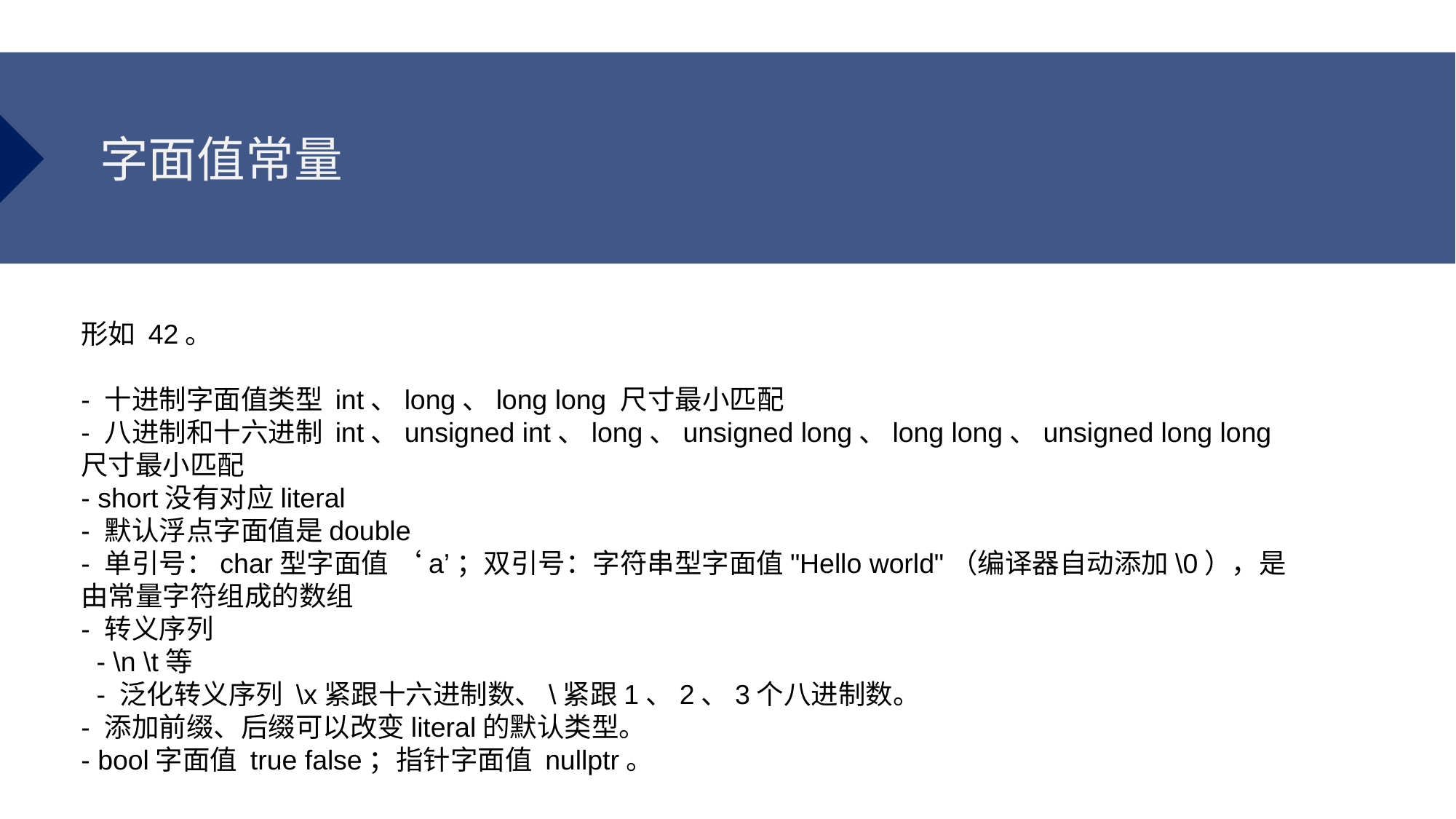

字面值常量

形如 42。

- 十进制字面值类型 int、long、long long 尺寸最小匹配
- 八进制和十六进制 int、unsigned int、long、unsigned long、long long、unsigned long long 尺寸最小匹配
- short没有对应literal
- 默认浮点字面值是double
- 单引号：char型字面值 ‘a’；双引号：字符串型字面值"Hello world"（编译器自动添加\0），是由常量字符组成的数组
- 转义序列
  - \n \t等
  - 泛化转义序列 \x紧跟十六进制数、\紧跟1、2、3个八进制数。
- 添加前缀、后缀可以改变literal的默认类型。
- bool字面值 true false；指针字面值 nullptr。